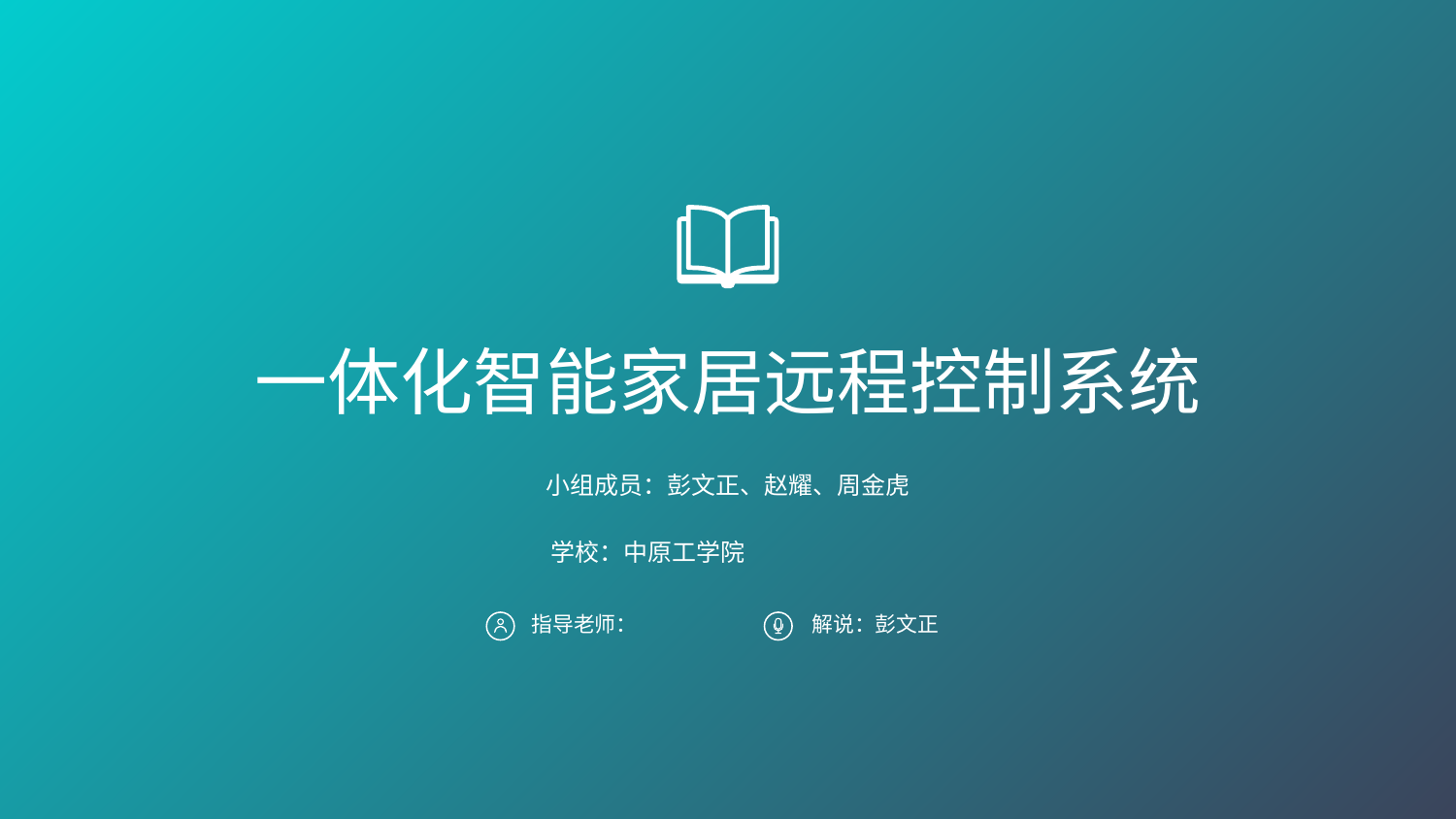

一体化智能家居远程控制系统
小组成员：彭文正、赵耀、周金虎
学校：中原工学院
指导老师：
解说：彭文正